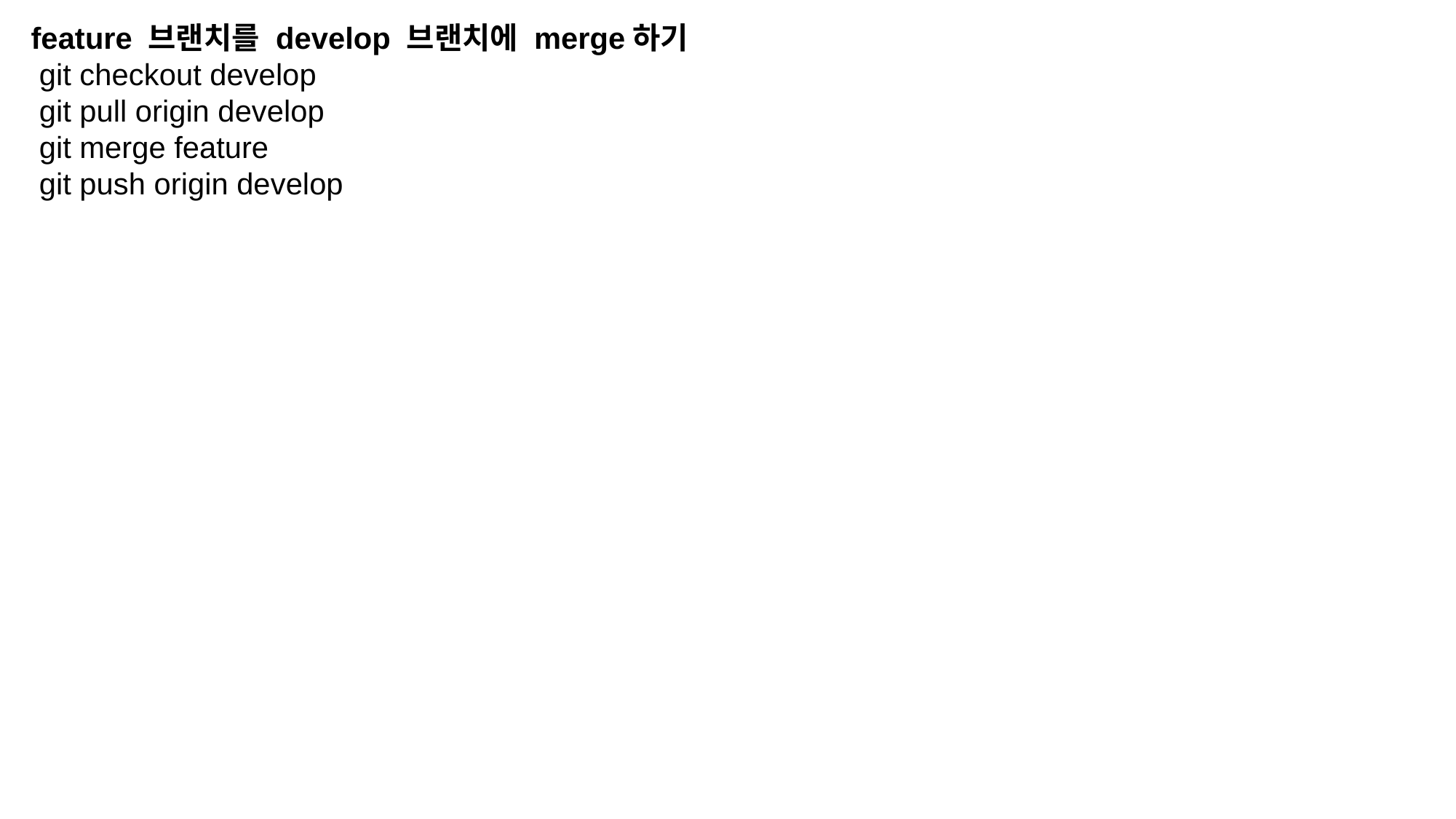

feature 브랜치를 develop 브랜치에 merge하기
 git checkout develop
 git pull origin develop
 git merge feature
 git push origin develop